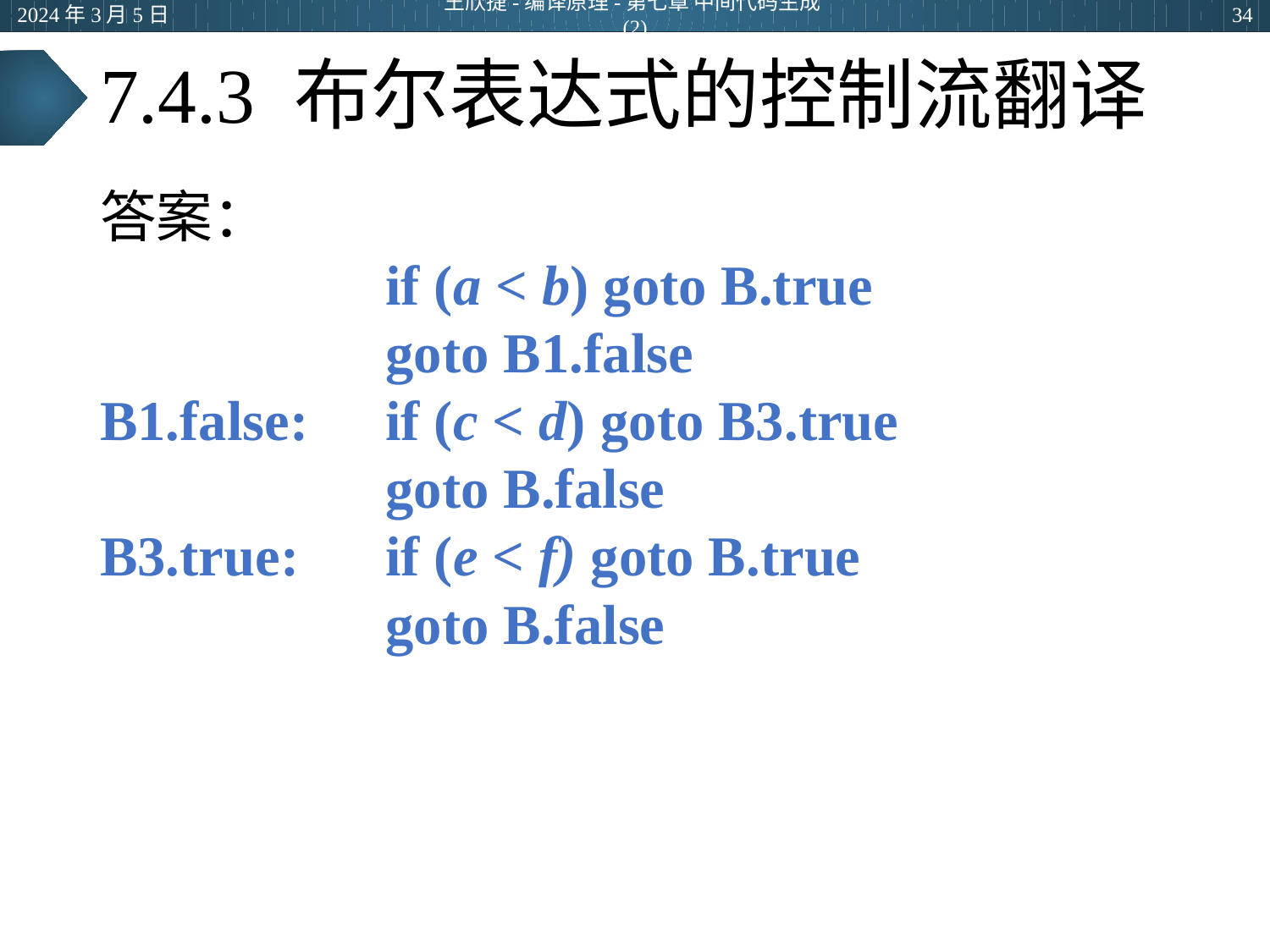

2024年3月5日
王欣捷-编译原理-第七章 中间代码生成(2)
34
# 7.4.3 布尔表达式的控制流翻译
答案：
			if (a < b) goto B.true
			goto B1.false
B1.false:	if (c < d) goto B3.true
			goto B.false
B3.true:	if (e < f) goto B.true
			goto B.false